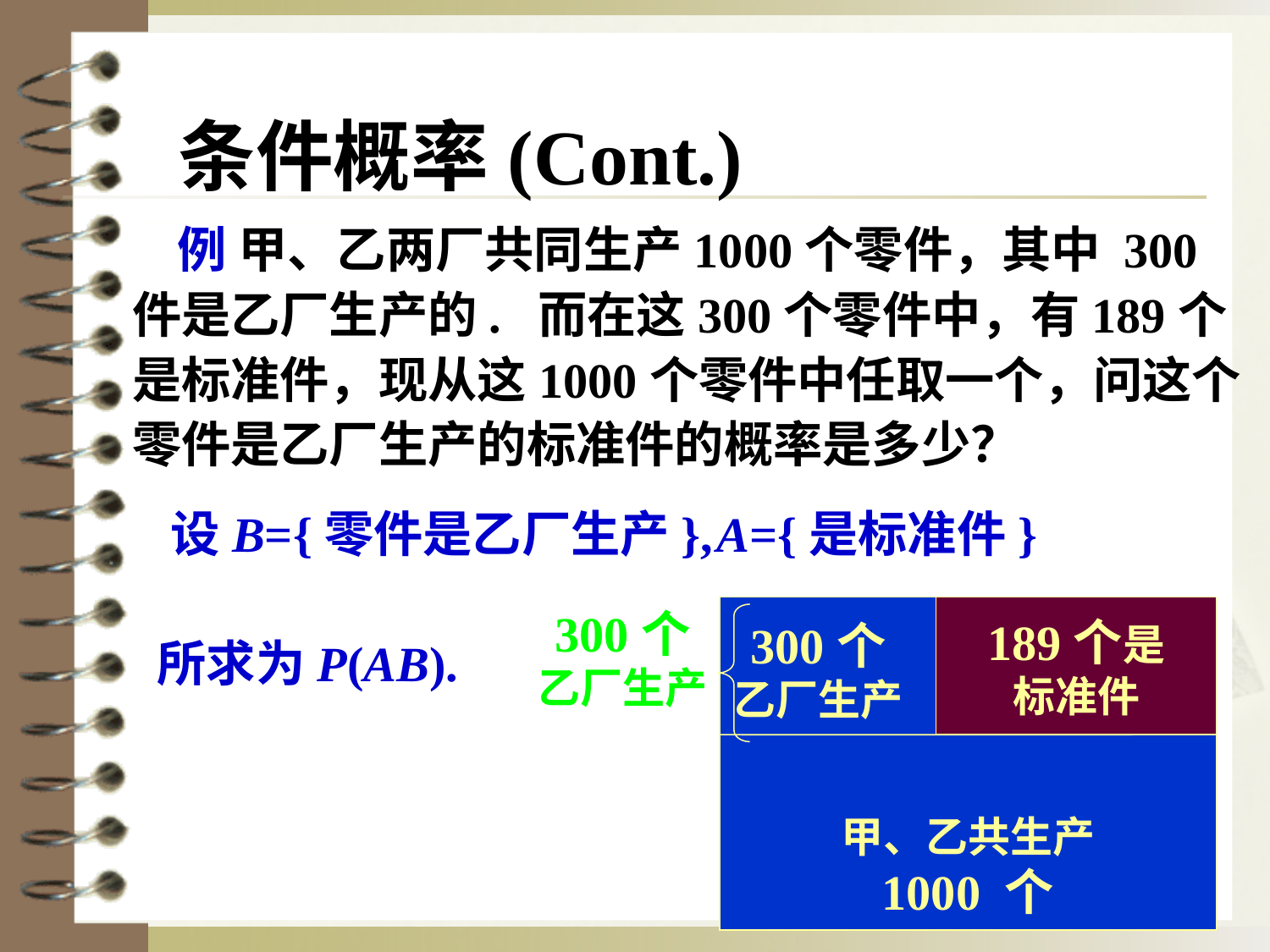

条件概率(Cont.)
   例 甲、乙两厂共同生产1000个零件，其中 300件是乙厂生产的.  而在这300个零件中，有189个是标准件，现从这1000个零件中任取一个，问这个零件是乙厂生产的标准件的概率是多少？
设B={零件是乙厂生产},
A={是标准件}
300个
乙厂生产

甲、乙共生产
1000 个
189个是
标准件
300个
乙厂生产
所求为P(AB).